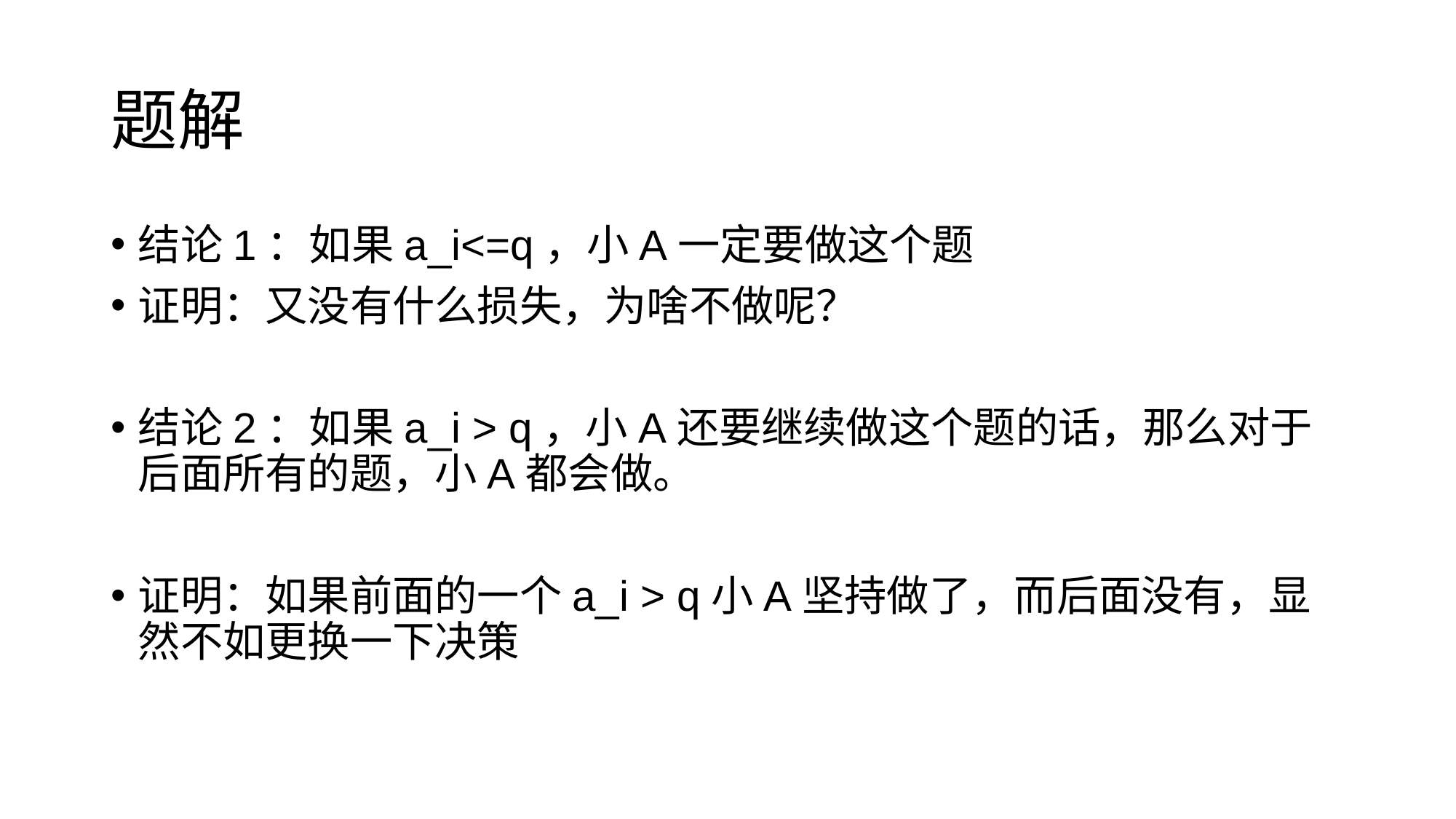

# 题解
结论1：如果a_i<=q，小A一定要做这个题
证明：又没有什么损失，为啥不做呢？

结论2：如果a_i > q，小A还要继续做这个题的话，那么对于后面所有的题，小A都会做。

证明：如果前面的一个a_i > q小A坚持做了，而后面没有，显然不如更换一下决策